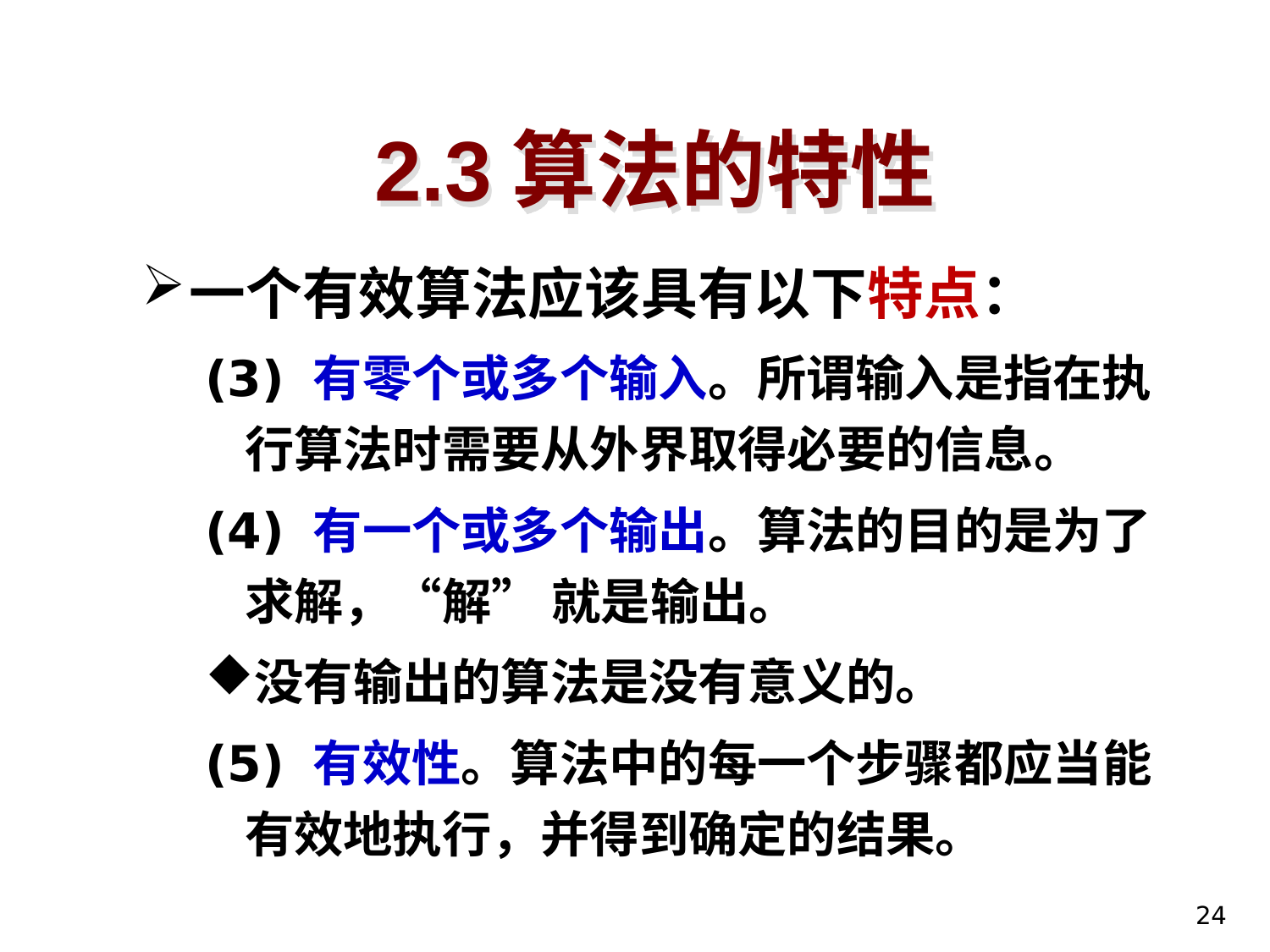

# 2.3算法的特性
一个有效算法应该具有以下特点：
(3) 有零个或多个输入。所谓输入是指在执行算法时需要从外界取得必要的信息。
(4) 有一个或多个输出。算法的目的是为了求解，“解” 就是输出。
没有输出的算法是没有意义的。
(5) 有效性。算法中的每一个步骤都应当能有效地执行，并得到确定的结果。
24